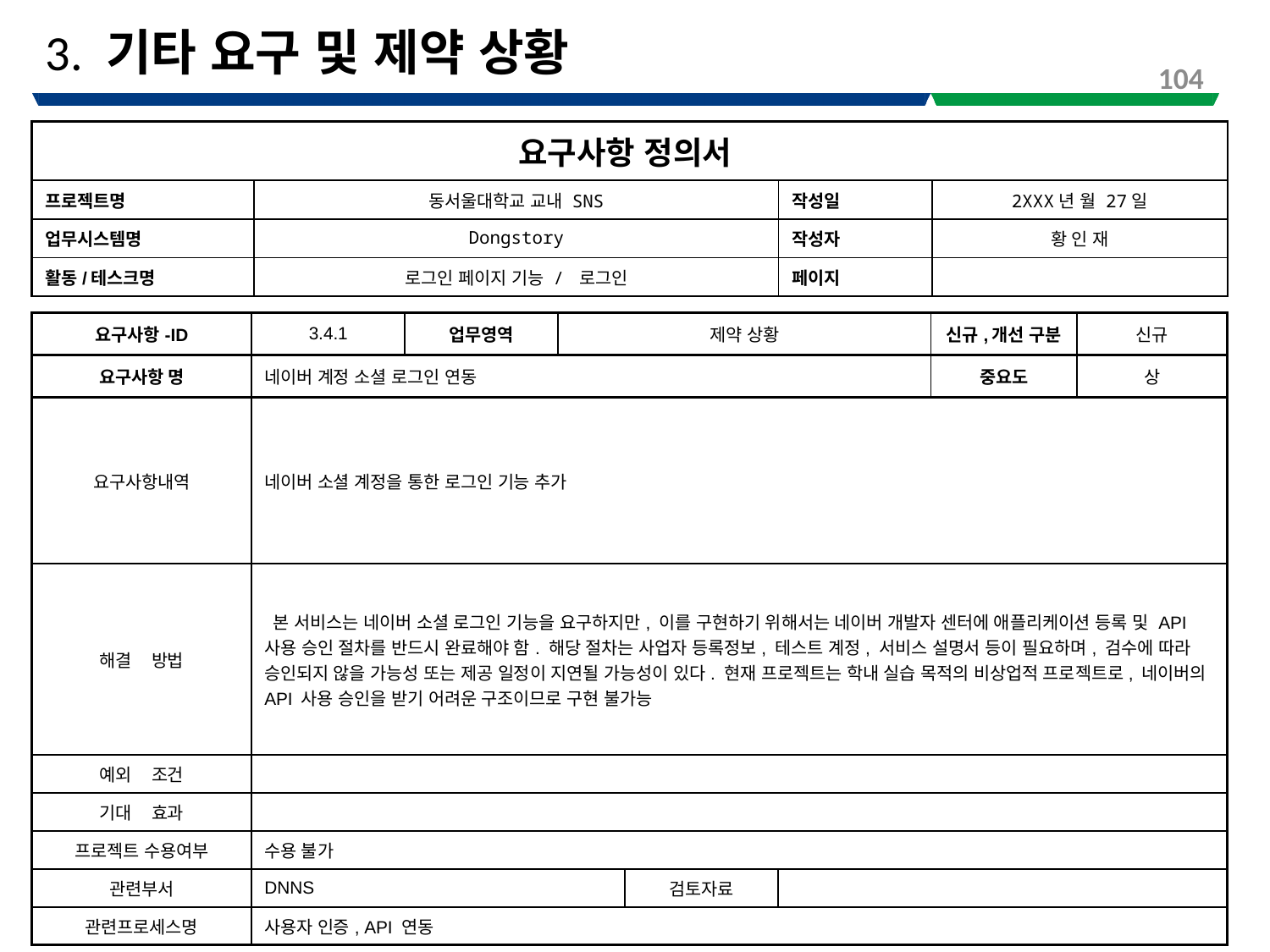

# 3. 기타 요구 및 제약 상황
104
| 요구사항 정의서 |  |  |  |
| --- | --- | --- | --- |
| 프로젝트명 | 동서울대학교 교내 SNS | 작성일 | 2XXX년 월 27일 |
| 업무시스템명 | Dongstory | 작성자 | 황 인 재 |
| 활동/테스크명 | 로그인 페이지 기능 / 로그인 | 페이지 |  |
| 요구사항-ID | 3.4.1 | 업무영역 | 제약 상황 |  |  | 신규,개선 구분 | 신규 |
| --- | --- | --- | --- | --- | --- | --- | --- |
| 요구사항 명 | 네이버 계정 소셜 로그인 연동 |  |  |  |  | 중요도 | 상 |
| 요구사항내역 | 네이버 소셜 계정을 통한 로그인 기능 추가 |  |  |  |  |  |  |
| 해결 방법 | 본 서비스는 네이버 소셜 로그인 기능을 요구하지만, 이를 구현하기 위해서는 네이버 개발자 센터에 애플리케이션 등록 및 API 사용 승인 절차를 반드시 완료해야 함. 해당 절차는 사업자 등록정보, 테스트 계정, 서비스 설명서 등이 필요하며, 검수에 따라 승인되지 않을 가능성 또는 제공 일정이 지연될 가능성이 있다. 현재 프로젝트는 학내 실습 목적의 비상업적 프로젝트로, 네이버의 API 사용 승인을 받기 어려운 구조이므로 구현 불가능 |  |  |  |  |  |  |
| 예외 조건 |  |  |  |  |  |  |  |
| 기대 효과 |  |  |  |  |  |  |  |
| 프로젝트 수용여부 | 수용 불가 |  |  |  |  |  |  |
| 관련부서 | DNNS |  |  | 검토자료 |  |  |  |
| 관련프로세스명 | 사용자 인증, API 연동 |  |  |  |  |  |  |